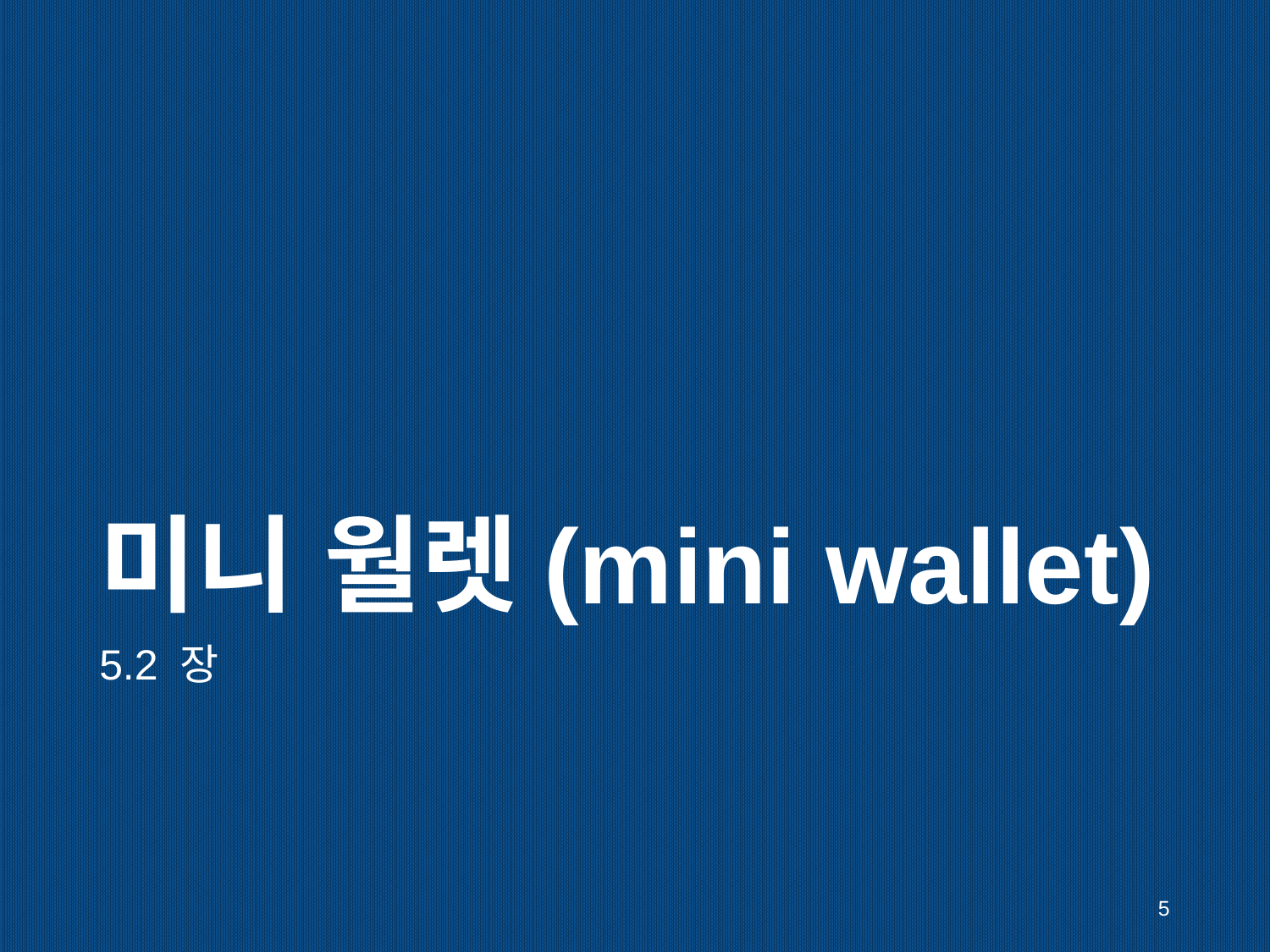

# 미니 월렛(mini wallet)
5.2 장
5